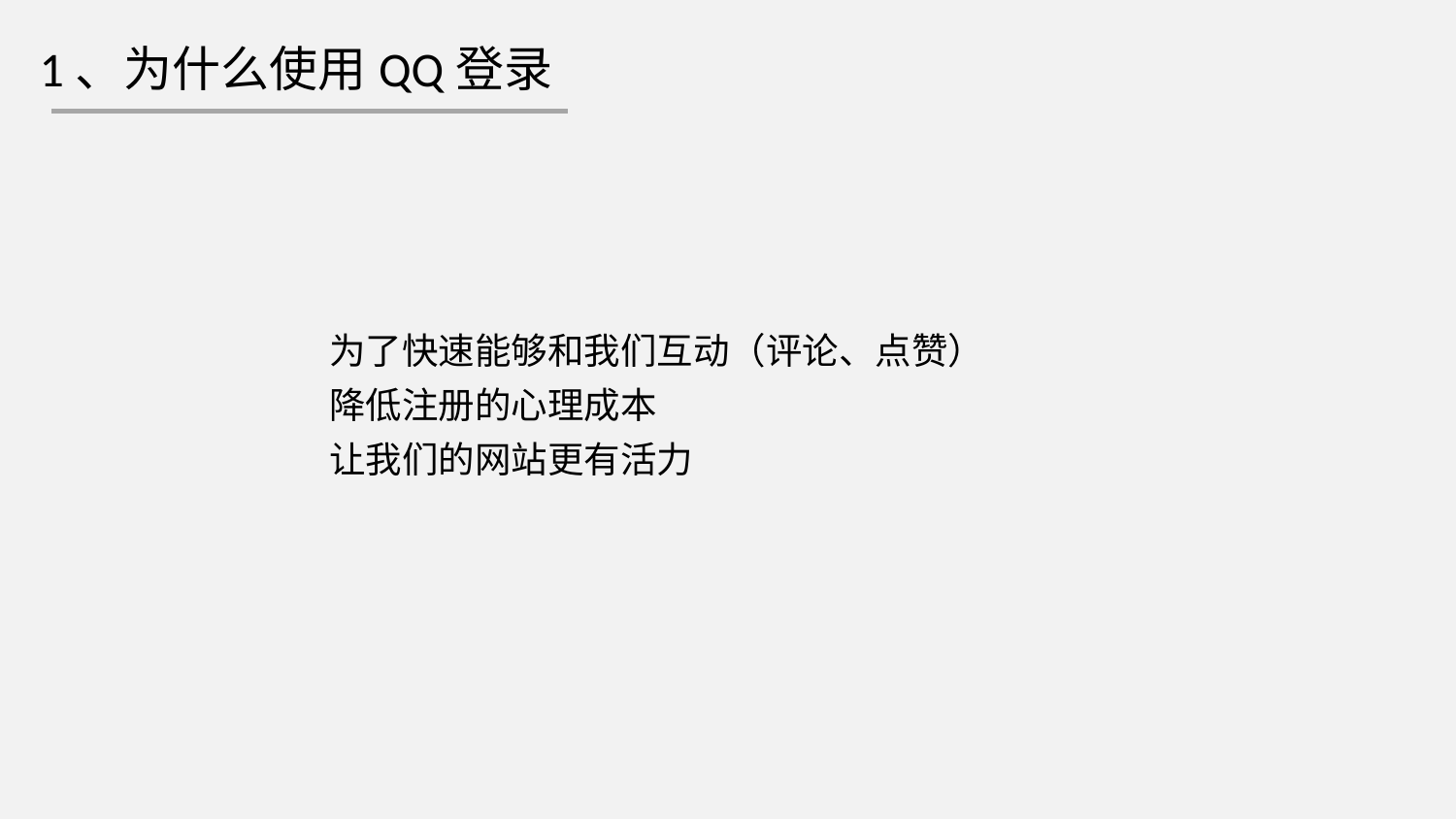

1、为什么使用QQ登录
为了快速能够和我们互动（评论、点赞）
降低注册的心理成本
让我们的网站更有活力